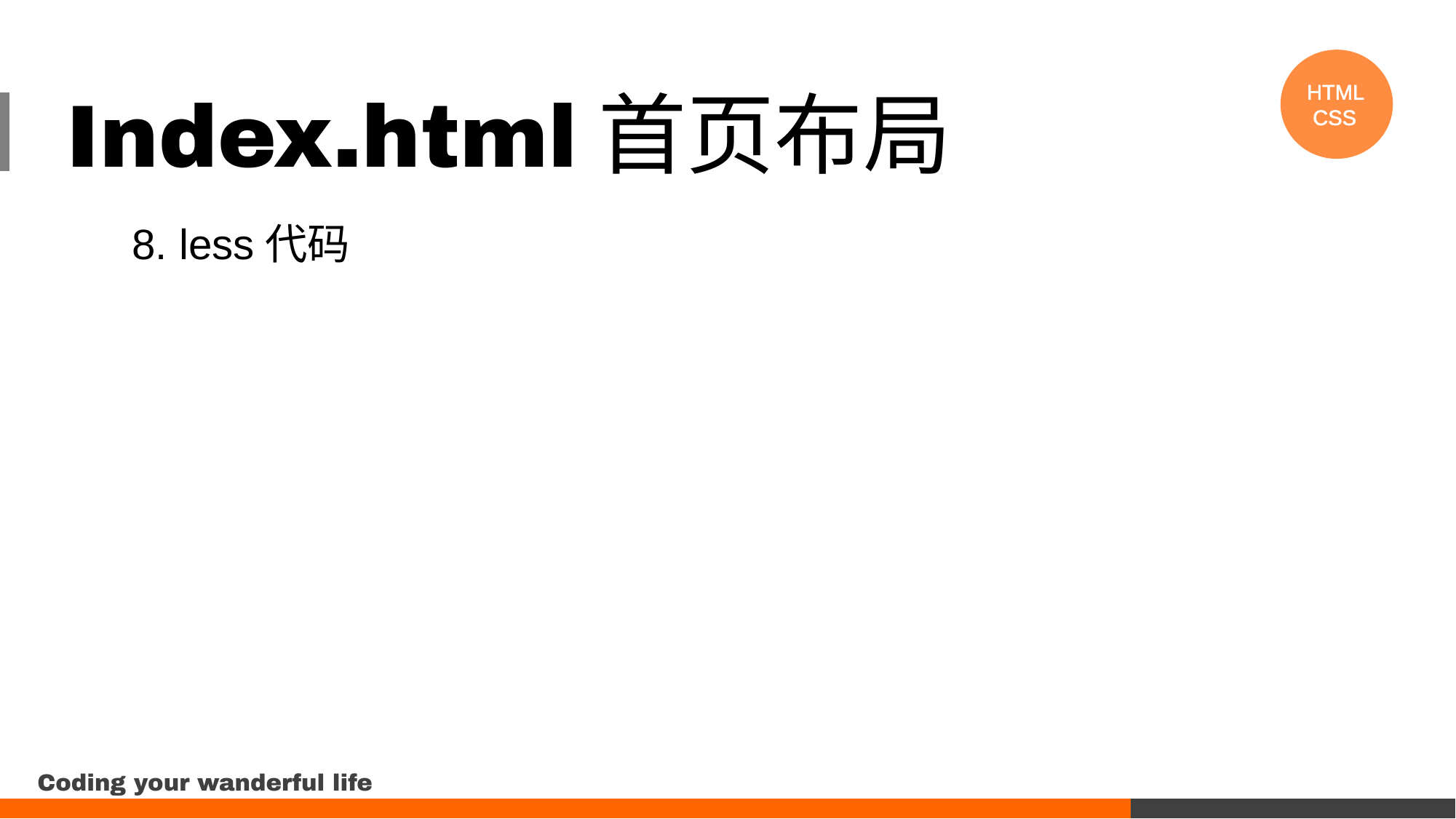

# Index.html首页布局

 HTML
  CSS

8. less代码
Coding your wanderful life